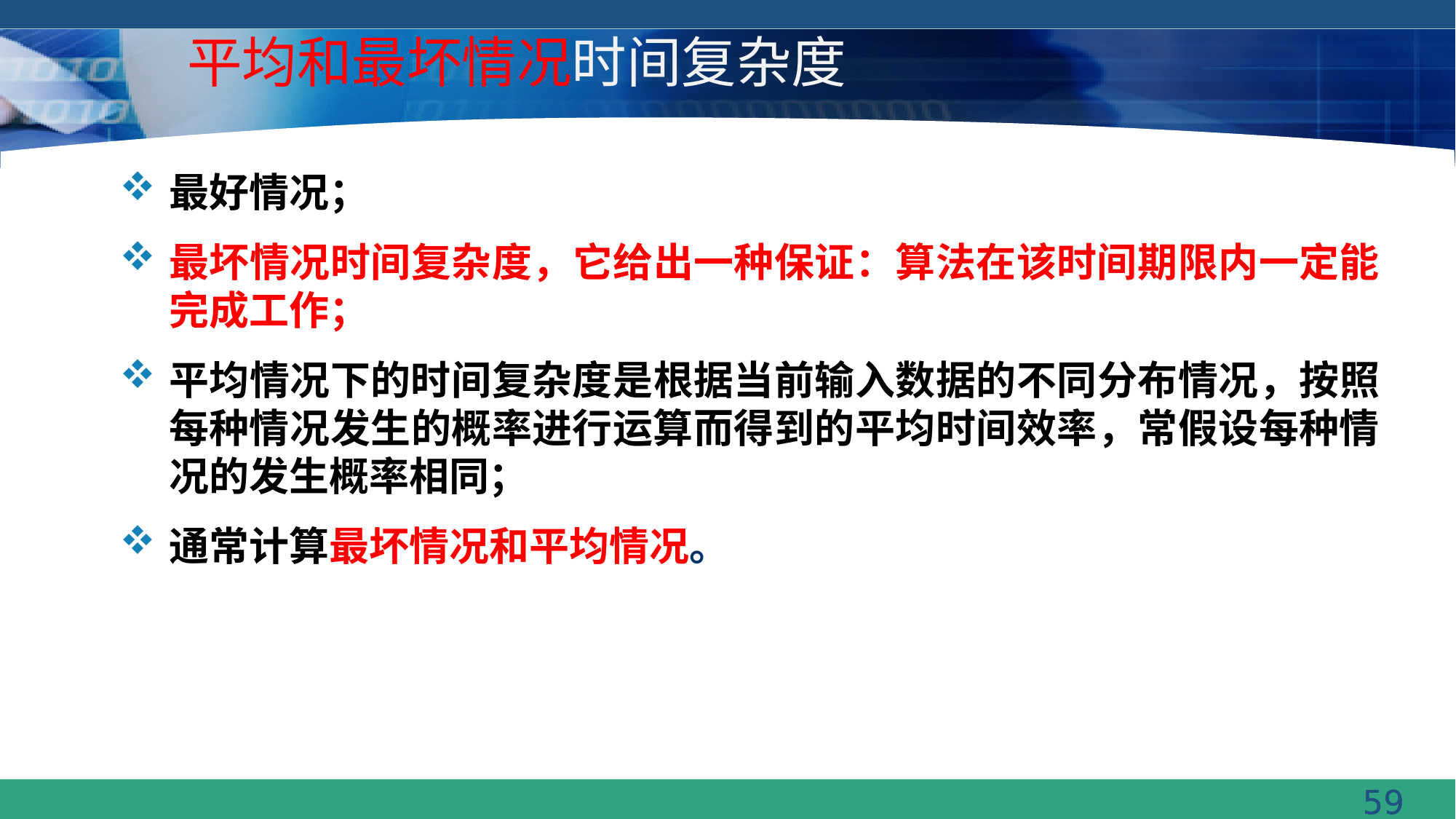

# 平均和最坏情况时间复杂度
最好情况；
最坏情况时间复杂度，它给出一种保证：算法在该时间期限内一定能完成工作；
平均情况下的时间复杂度是根据当前输入数据的不同分布情况，按照每种情况发生的概率进行运算而得到的平均时间效率，常假设每种情况的发生概率相同；
通常计算最坏情况和平均情况。